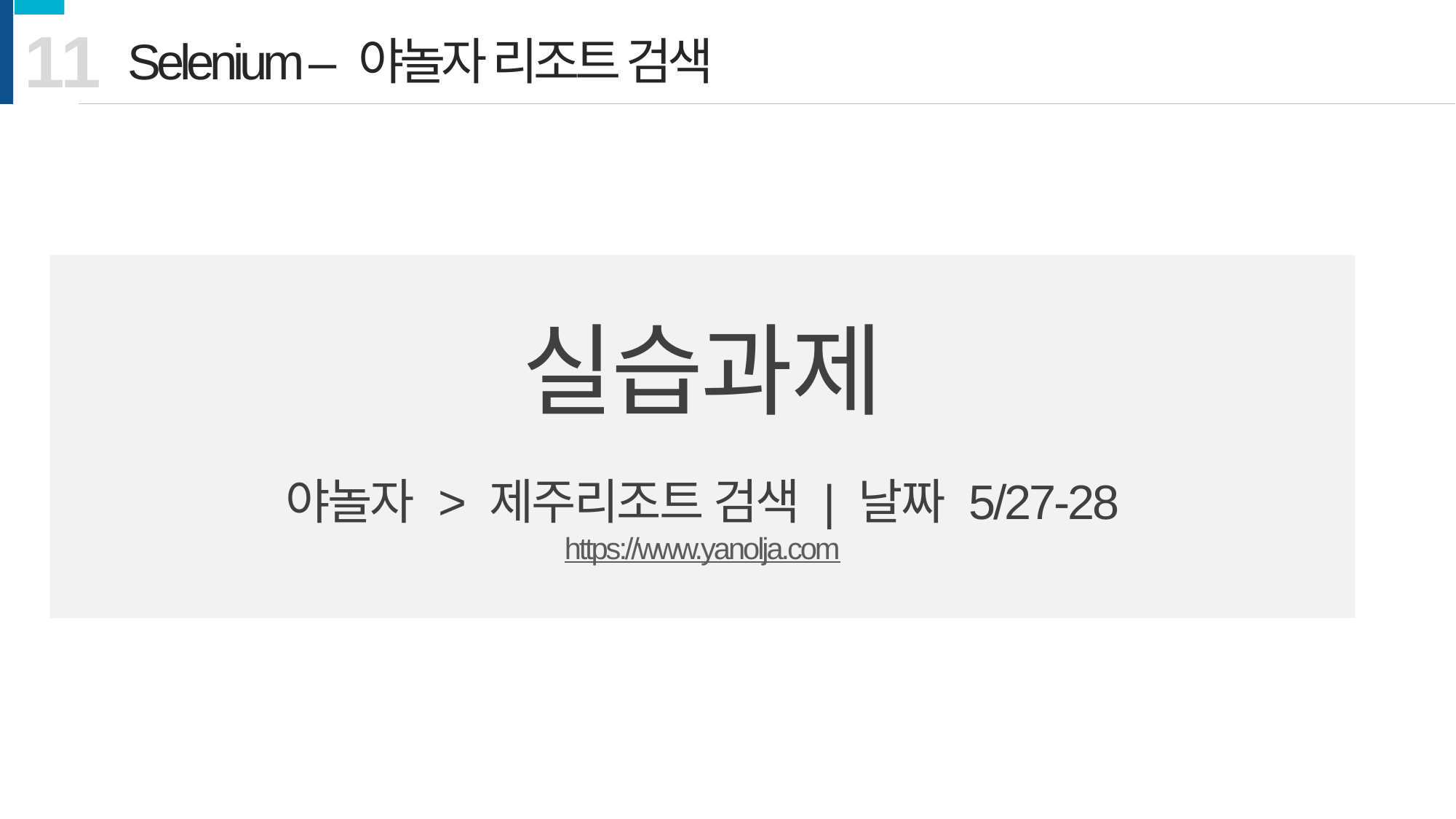

11
Selenium – 야놀자 리조트 검색
실습과제

야놀자 > 제주리조트 검색 | 날짜 5/27-28
https://www.yanolja.com